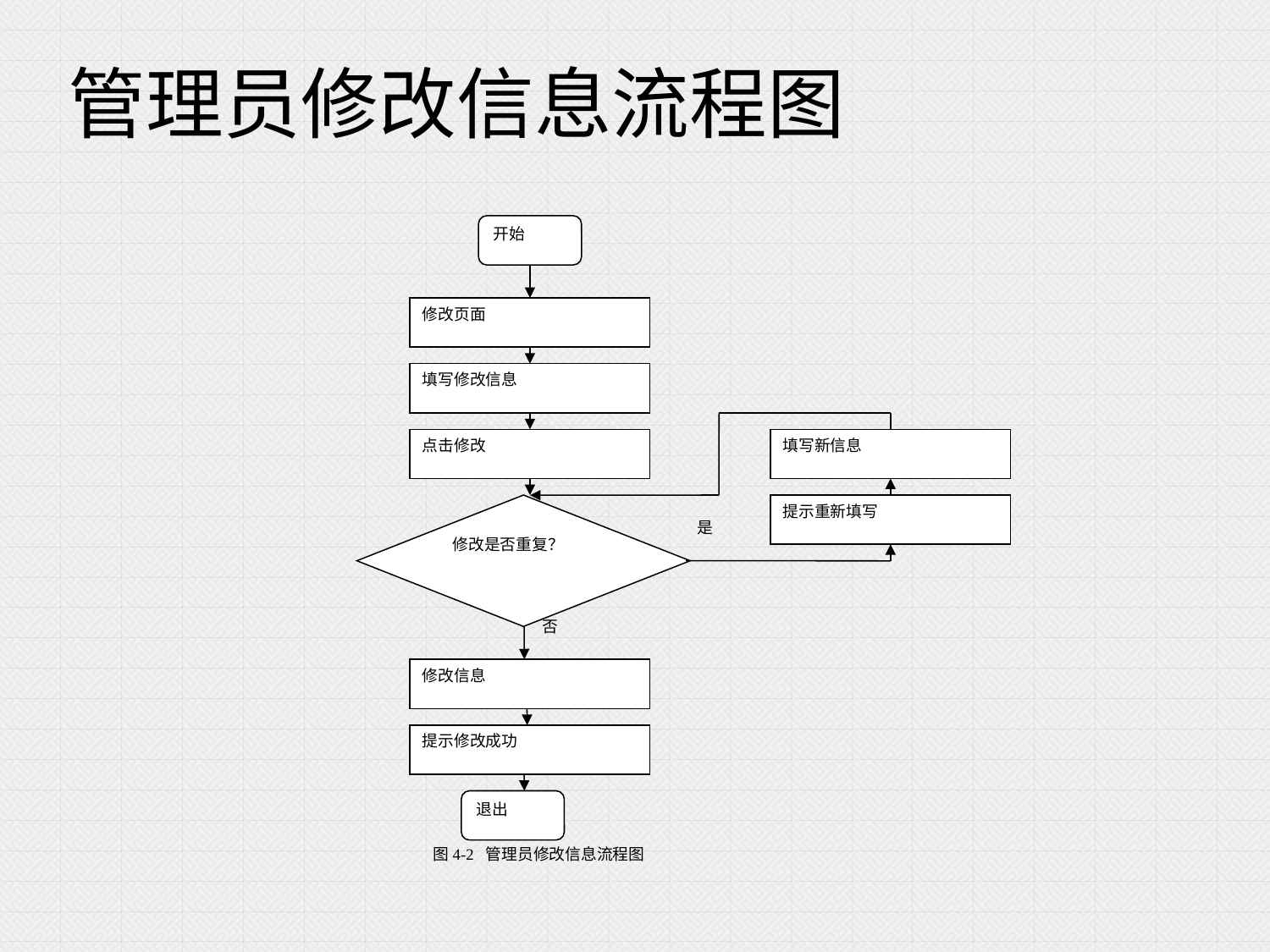

# 管理员修改信息流程图

开始
修改页面
填写修改信息
点击修改
填写新信息
修改是否重复？
提示重新填写
是
否
修改信息
提示修改成功
退出
图4-2  管理员修改信息流程图